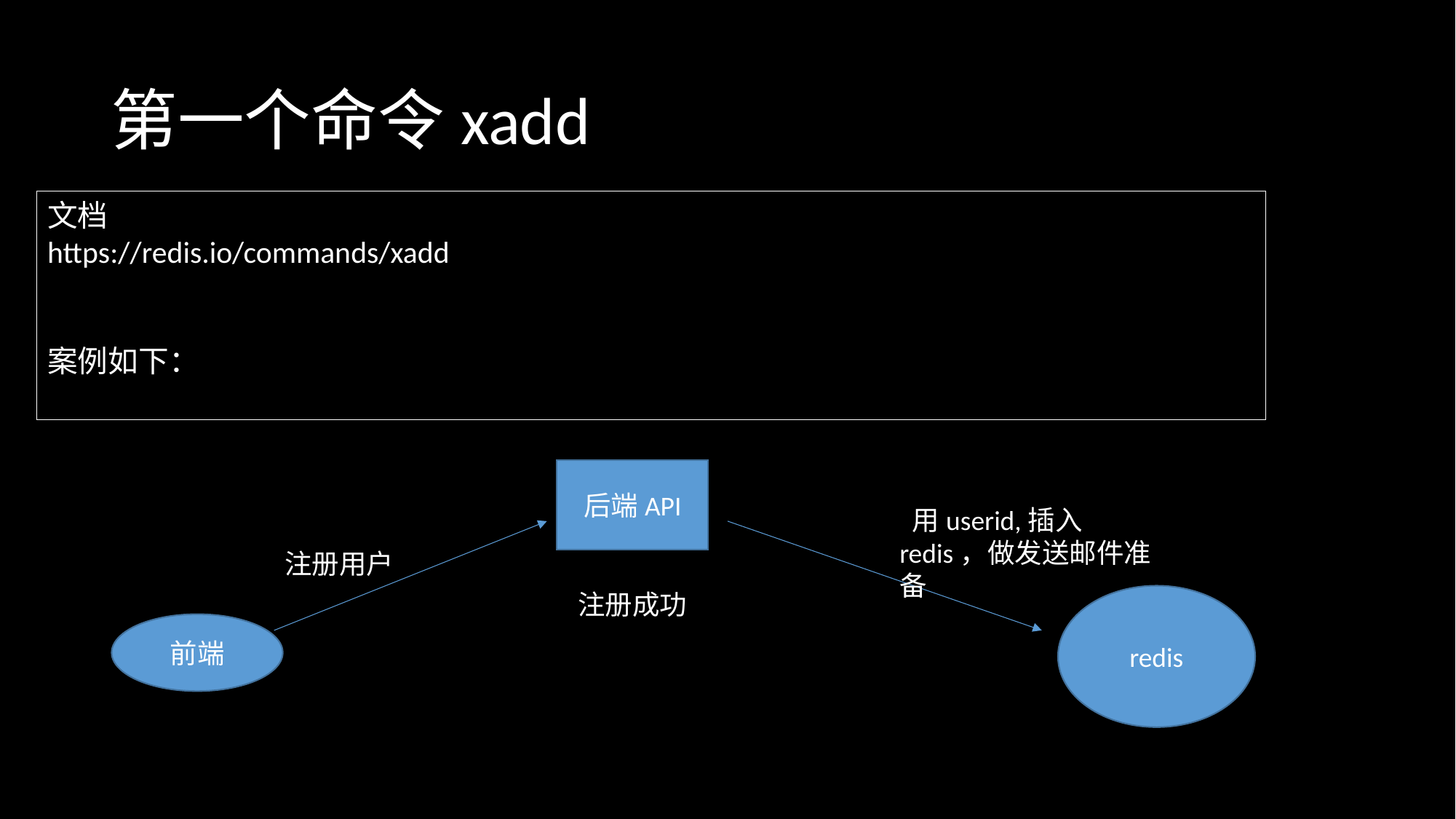

# 第一个命令xadd
文档
https://redis.io/commands/xadd

案例如下：

后端API
 用userid,插入redis，做发送邮件准备
注册用户
注册成功
redis
前端